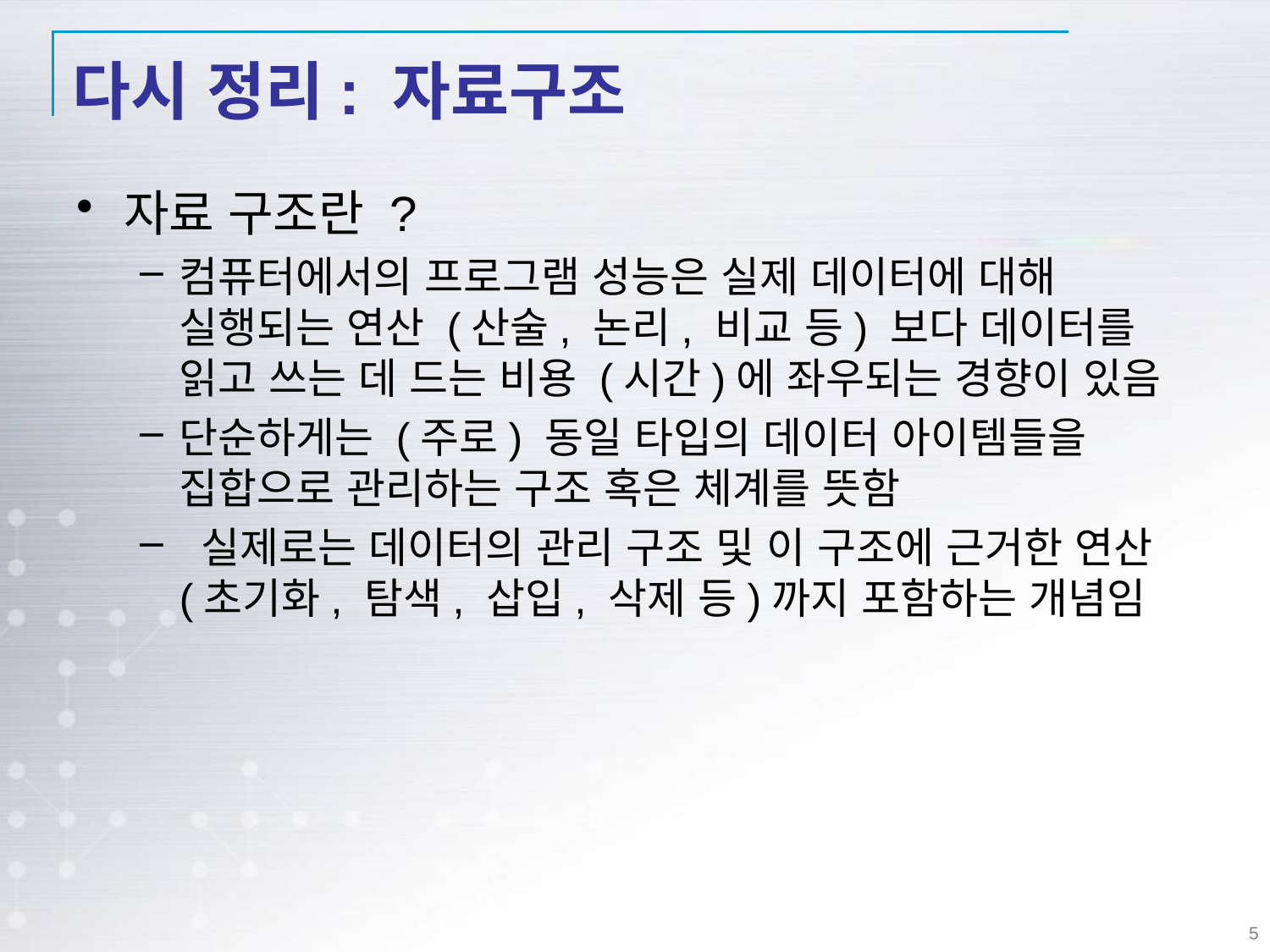

# 다시 정리: 자료구조
자료 구조란 ?
컴퓨터에서의 프로그램 성능은 실제 데이터에 대해 실행되는 연산 (산술, 논리, 비교 등) 보다 데이터를 읽고 쓰는 데 드는 비용 (시간)에 좌우되는 경향이 있음
단순하게는 (주로) 동일 타입의 데이터 아이템들을 집합으로 관리하는 구조 혹은 체계를 뜻함
 실제로는 데이터의 관리 구조 및 이 구조에 근거한 연산 (초기화, 탐색, 삽입, 삭제 등)까지 포함하는 개념임
5